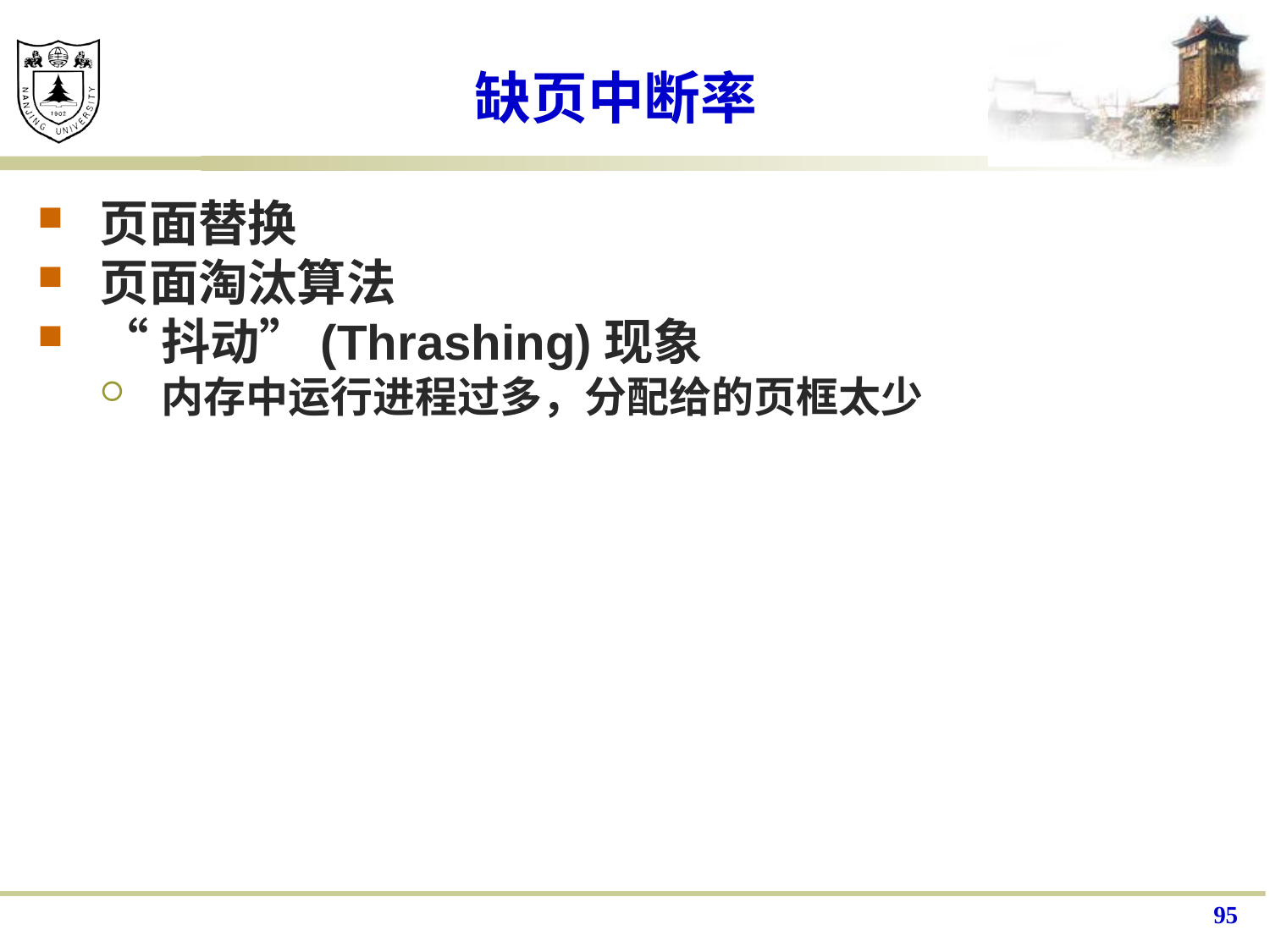

# 缺页中断率
页面替换
页面淘汰算法
“抖动”(Thrashing)现象
内存中运行进程过多，分配给的页框太少

95